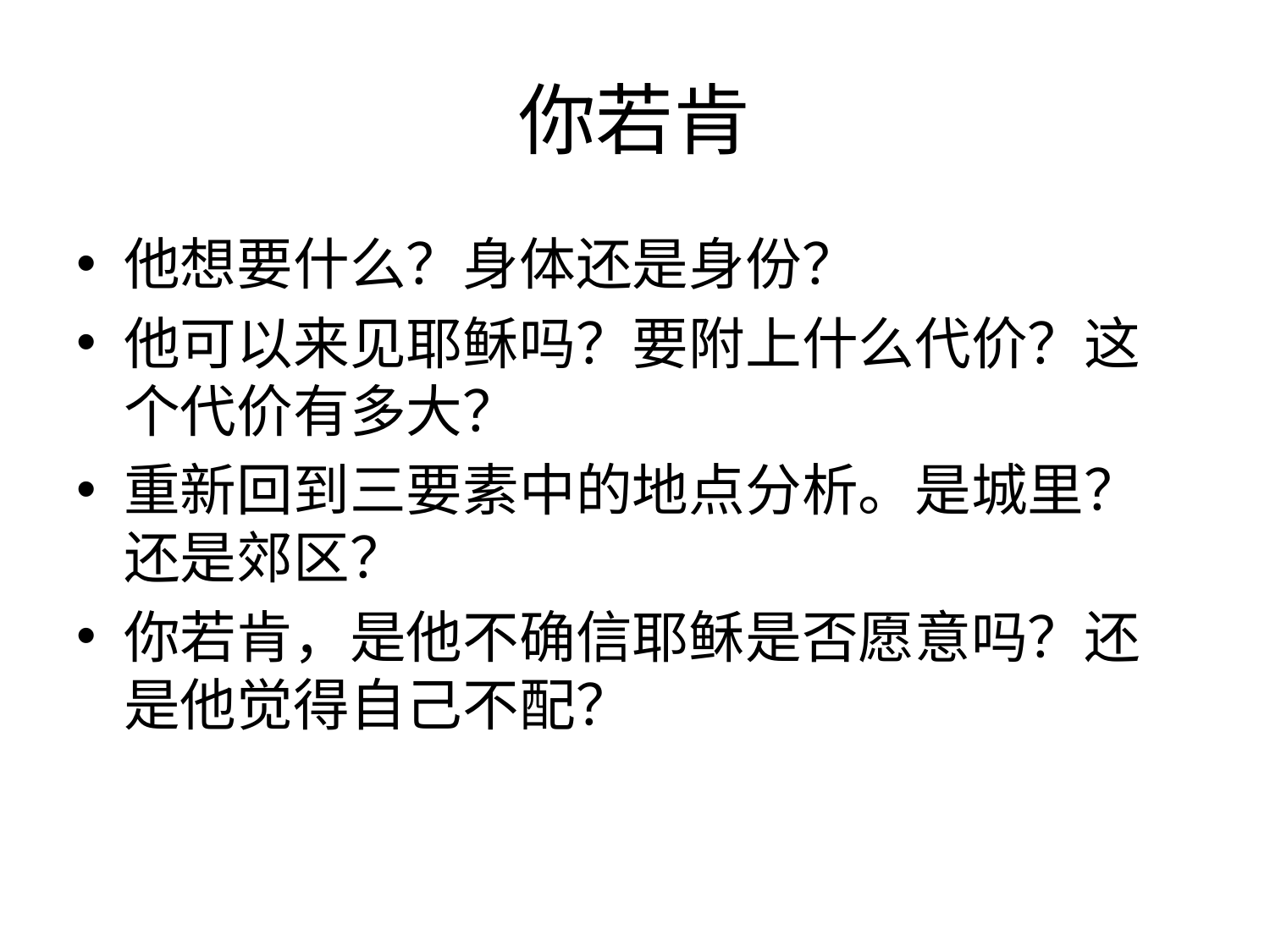

# 你若肯
他想要什么？身体还是身份？
他可以来见耶稣吗？要附上什么代价？这个代价有多大？
重新回到三要素中的地点分析。是城里？还是郊区？
你若肯，是他不确信耶稣是否愿意吗？还是他觉得自己不配？